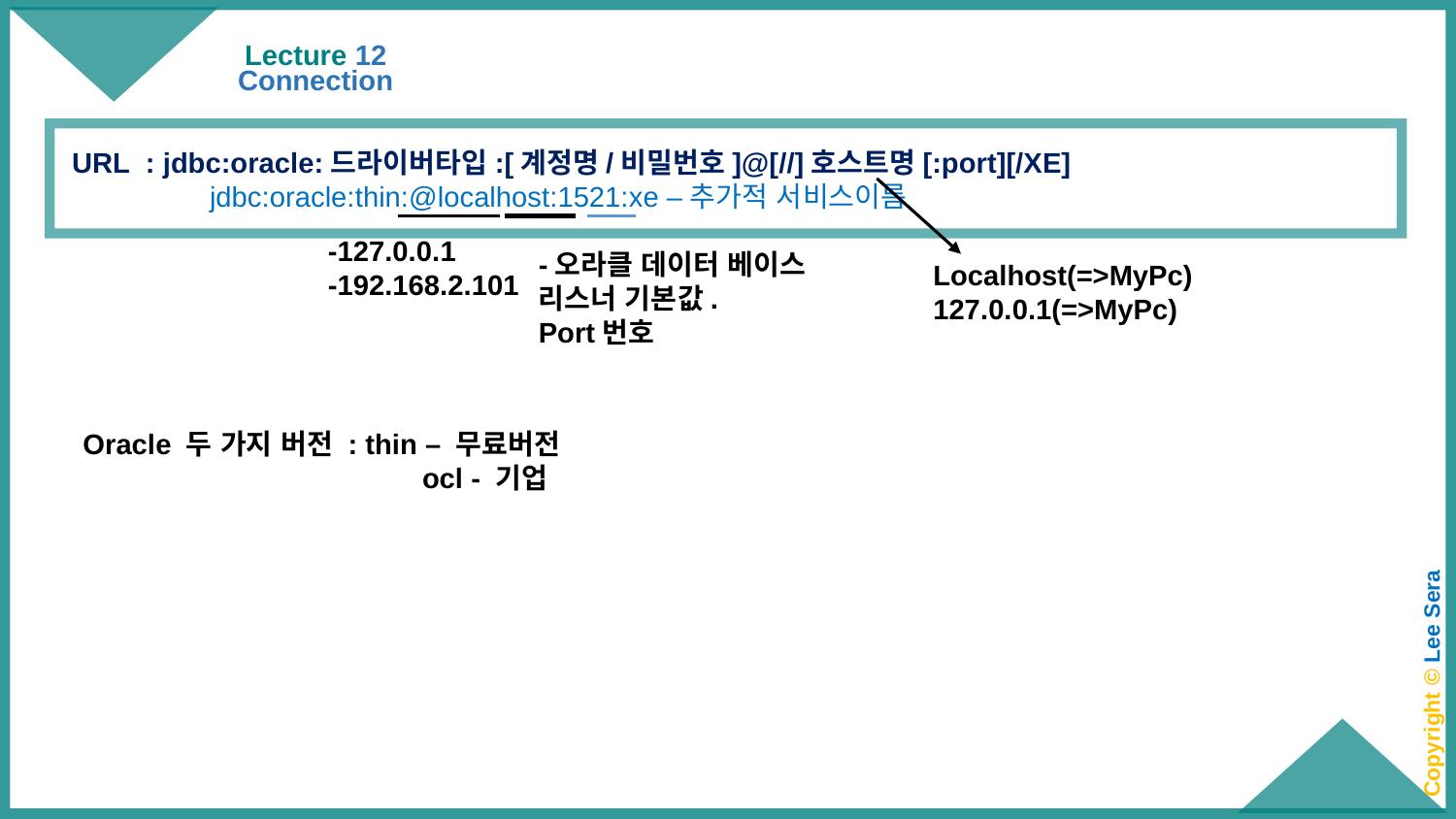

# Lecture 12
Connection
 URL  : jdbc:oracle:드라이버타입:[계정명/비밀번호]@[//]호스트명[:port][/XE]
	jdbc:oracle:thin:@localhost:1521:xe –추가적 서비스이름
-127.0.0.1
-192.168.2.101
-오라클 데이터 베이스
리스너 기본값.
Port번호

Localhost(=>MyPc)
127.0.0.1(=>MyPc)

Oracle 두 가지 버전 : thin – 무료버전
		      ocl - 기업
Copyright © Lee Sera